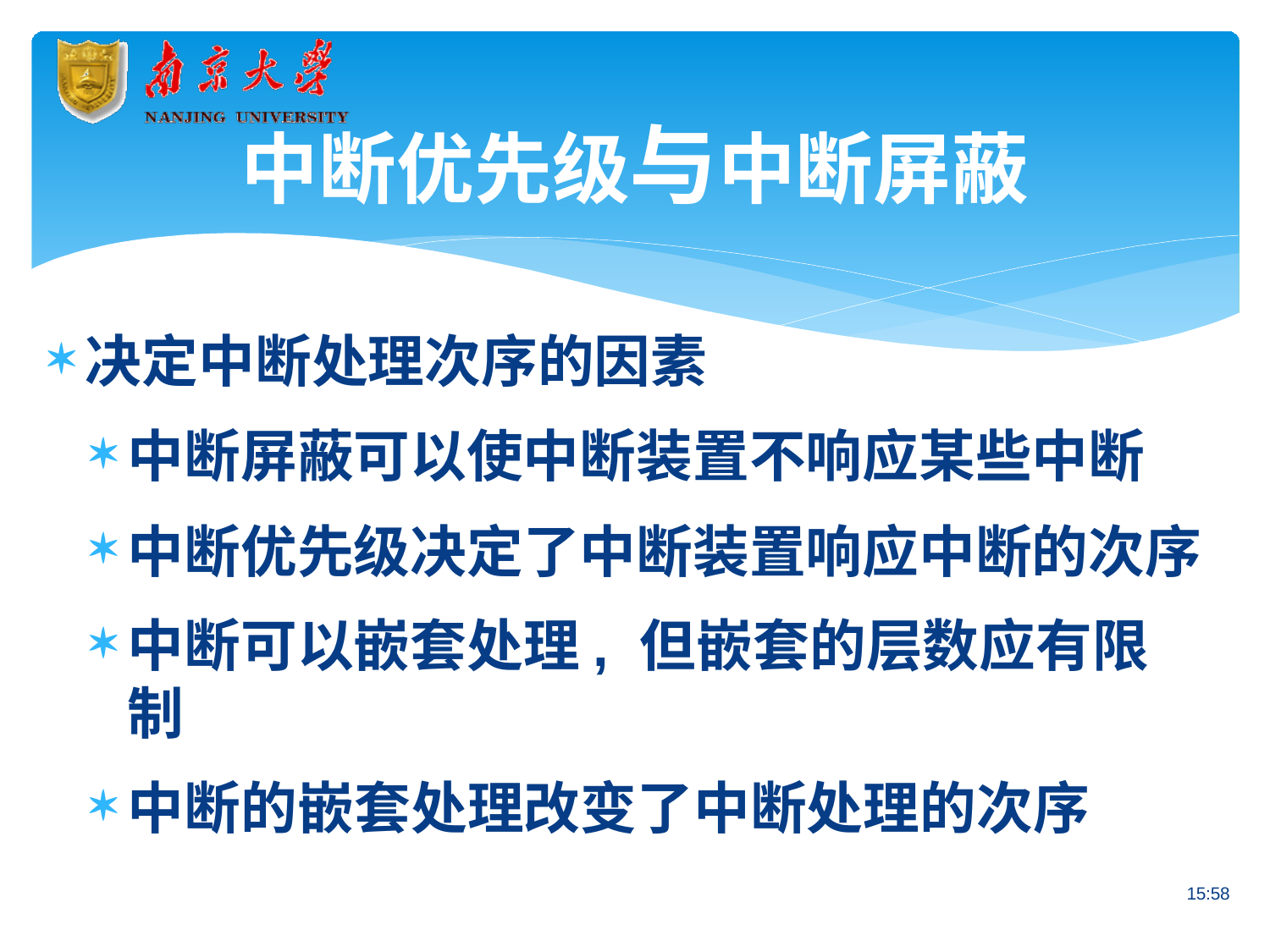

# 中断优先级与中断屏蔽
决定中断处理次序的因素
中断屏蔽可以使中断装置不响应某些中断
中断优先级决定了中断装置响应中断的次序
中断可以嵌套处理, 但嵌套的层数应有限制
中断的嵌套处理改变了中断处理的次序
15:58